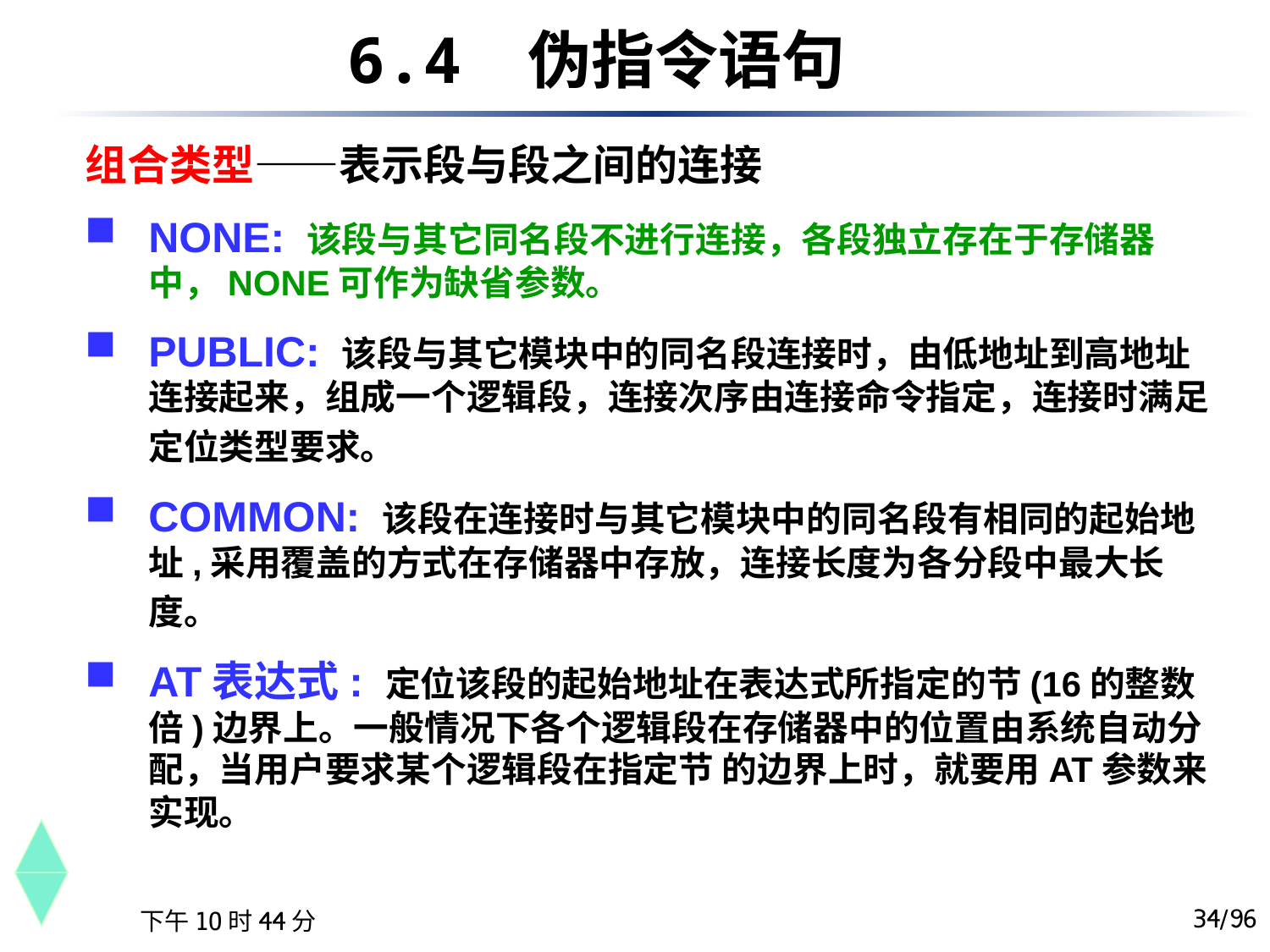

6.4	 伪指令语句
组合类型——表示段与段之间的连接
NONE: 该段与其它同名段不进行连接，各段独立存在于存储器中，NONE可作为缺省参数。
PUBLIC: 该段与其它模块中的同名段连接时，由低地址到高地址连接起来，组成一个逻辑段，连接次序由连接命令指定，连接时满足定位类型要求。
COMMON: 该段在连接时与其它模块中的同名段有相同的起始地址,采用覆盖的方式在存储器中存放，连接长度为各分段中最大长度。
AT表达式: 定位该段的起始地址在表达式所指定的节(16的整数倍)边界上。一般情况下各个逻辑段在存储器中的位置由系统自动分配，当用户要求某个逻辑段在指定节 的边界上时，就要用AT参数来实现。
34/96
下午10时44分